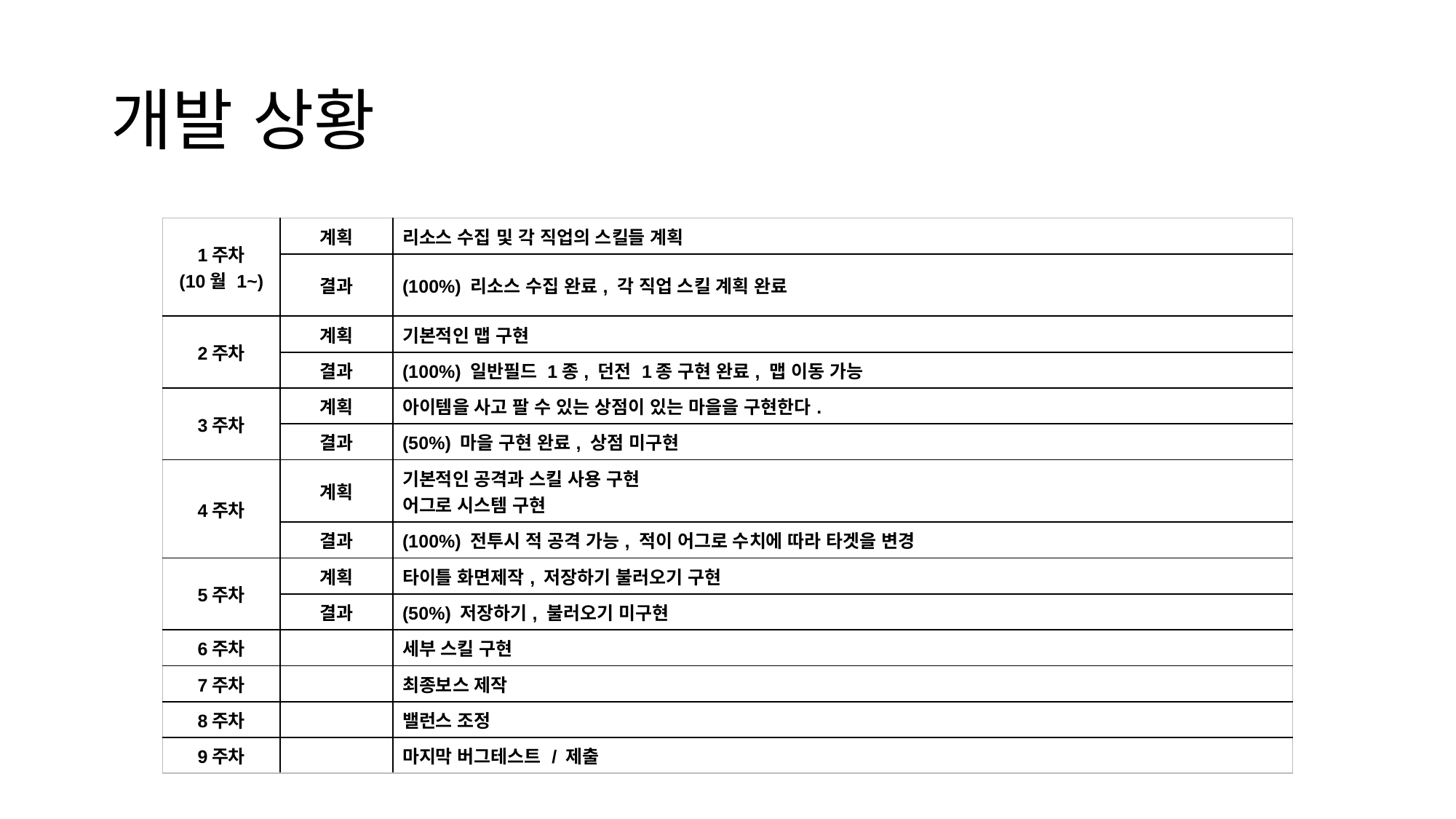

# 개발 상황
| 1주차 (10월 1~) | 계획 | 리소스 수집 및 각 직업의 스킬들 계획 |
| --- | --- | --- |
|  | 결과 | (100%) 리소스 수집 완료, 각 직업 스킬 계획 완료 |
| 2주차 | 계획 | 기본적인 맵 구현 |
|  | 결과 | (100%) 일반필드 1종, 던전 1종 구현 완료, 맵 이동 가능 |
| 3주차 | 계획 | 아이템을 사고 팔 수 있는 상점이 있는 마을을 구현한다. |
|  | 결과 | (50%) 마을 구현 완료, 상점 미구현 |
| 4주차 | 계획 | 기본적인 공격과 스킬 사용 구현 어그로 시스템 구현 |
|  | 결과 | (100%) 전투시 적 공격 가능, 적이 어그로 수치에 따라 타겟을 변경 |
| 5주차 | 계획 | 타이틀 화면제작, 저장하기 불러오기 구현 |
|  | 결과 | (50%) 저장하기, 불러오기 미구현 |
| 6주차 |  | 세부 스킬 구현 |
| 7주차 |  | 최종보스 제작 |
| 8주차 |  | 밸런스 조정 |
| 9주차 |  | 마지막 버그테스트 / 제출 |